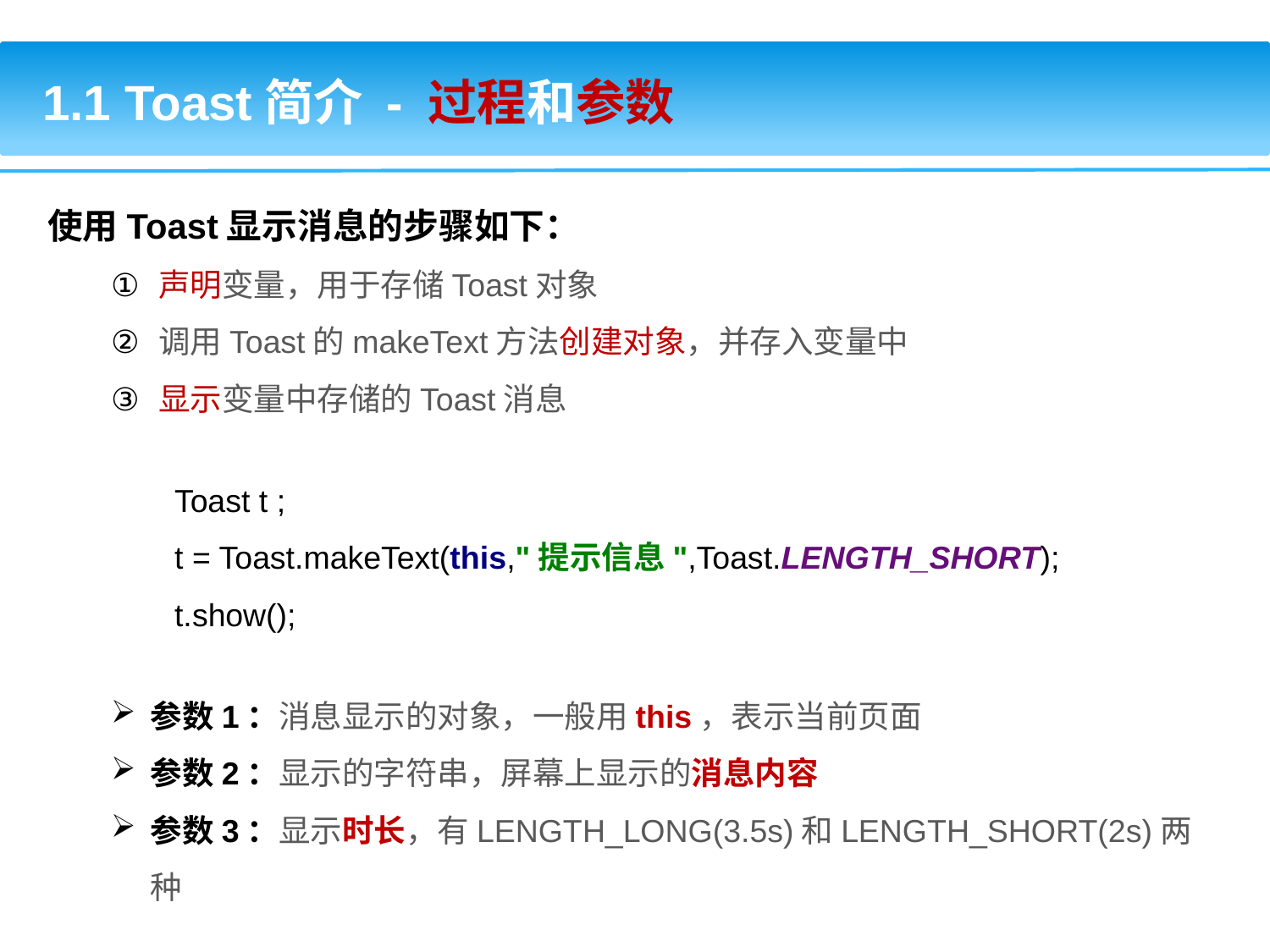

1.1 Toast简介 - 过程和参数
使用Toast显示消息的步骤如下：
声明变量，用于存储Toast对象
调用Toast的makeText方法创建对象，并存入变量中
显示变量中存储的Toast消息

Toast t ;
t = Toast.makeText(this,"提示信息",Toast.LENGTH_SHORT);
t.show();

参数1：消息显示的对象，一般用this，表示当前页面
参数2：显示的字符串，屏幕上显示的消息内容
参数3：显示时长，有LENGTH_LONG(3.5s)和LENGTH_SHORT(2s)两种